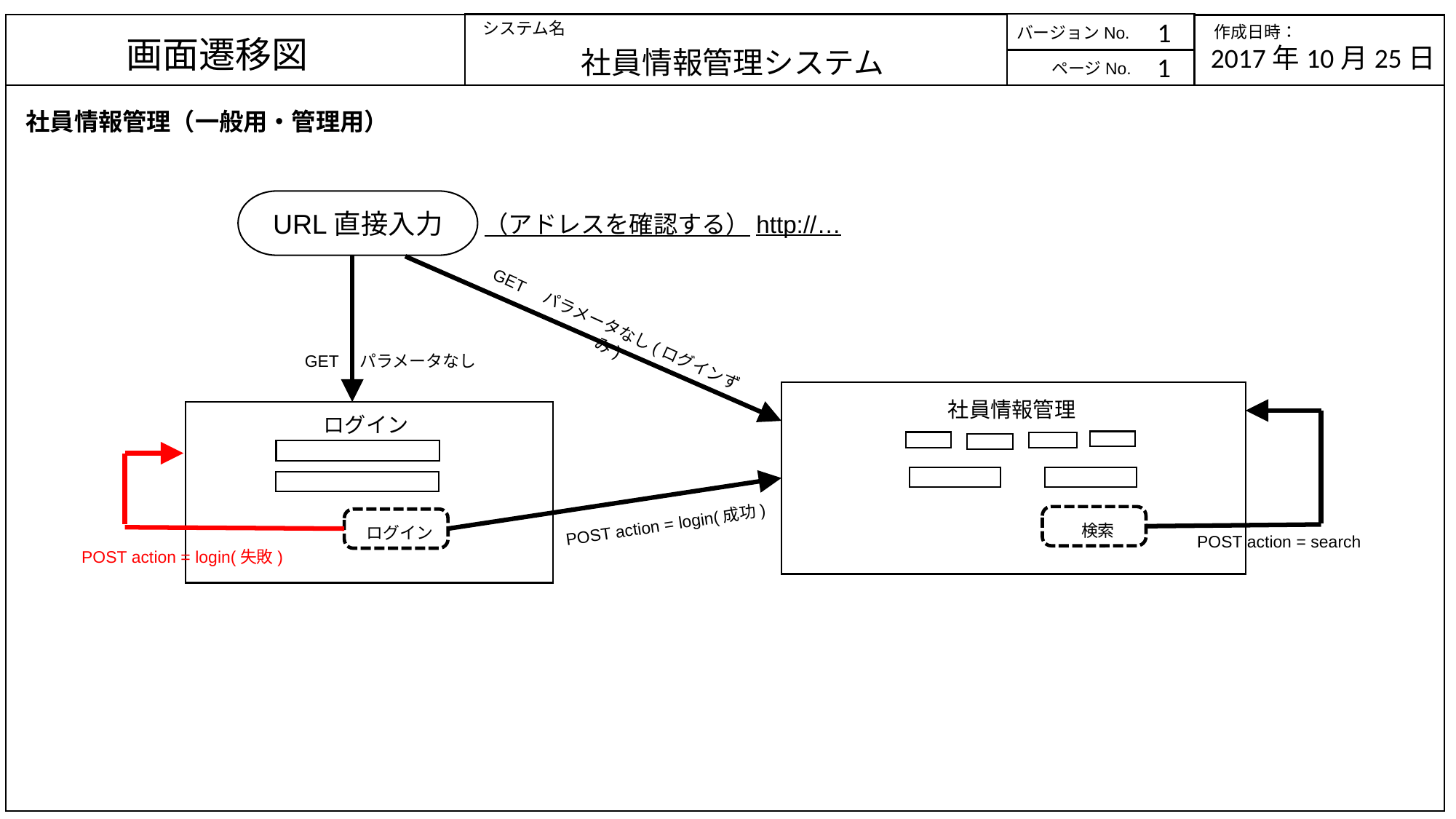

1
システム名

作成日時：
バージョンNo.
画面遷移図
2017年10月25日
社員情報管理システム
1
ページNo.
社員情報管理（一般用・管理用）

URL直接入力
（アドレスを確認する）http://…
GET　パラメータなし(ログインずみ)
GET　パラメータなし

社員情報管理

ログイン

POST action = login(成功)

検索
ログイン
POST action = search

POST action = login(失敗)